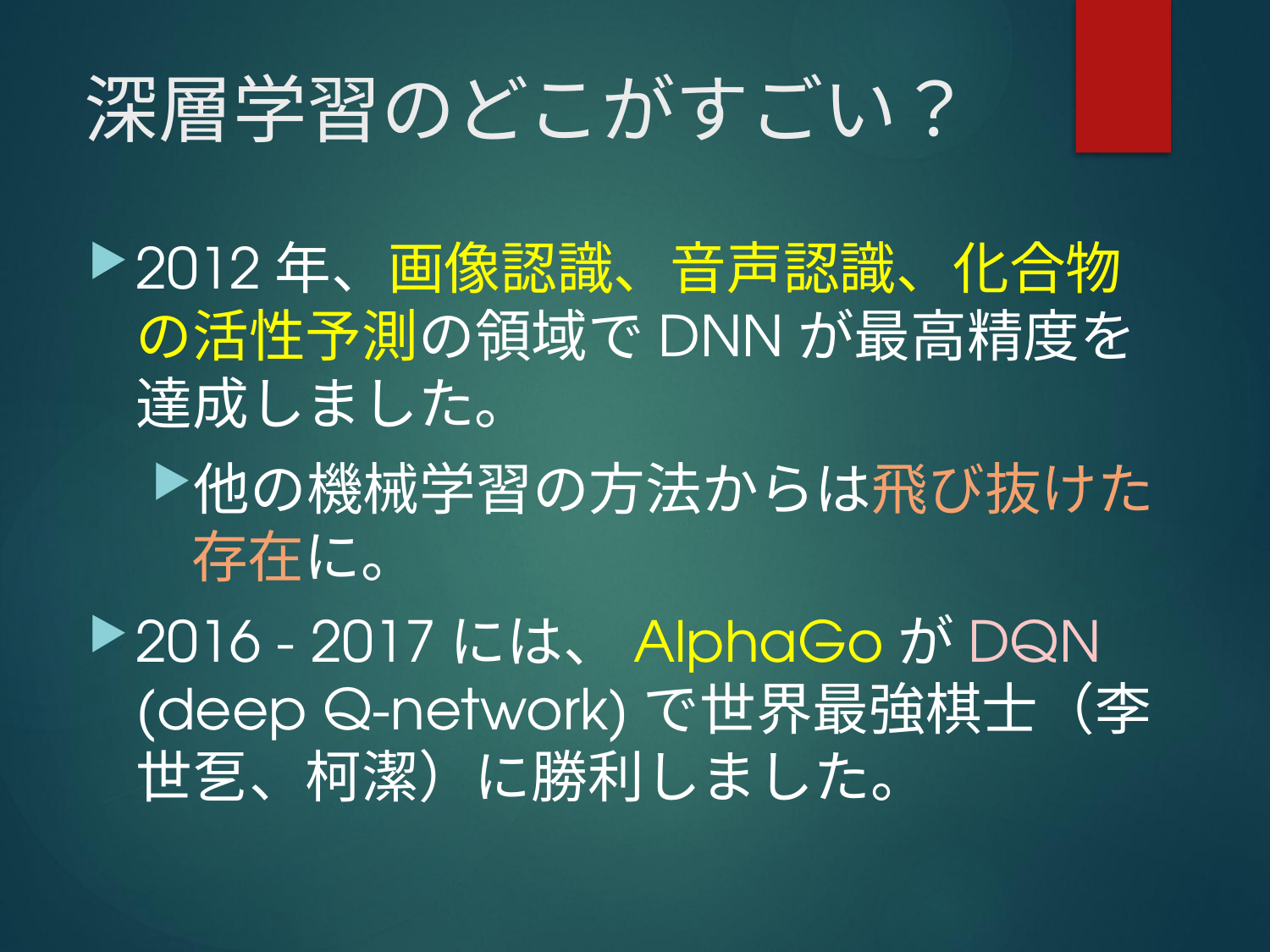

# 深層学習のどこがすごい？
2012年、画像認識、音声認識、化合物の活性予測の領域でDNNが最高精度を達成しました。
他の機械学習の方法からは飛び抜けた存在に。
2016 - 2017には、AlphaGoがDQN (deep Q-network)で世界最強棋士（李世乭、柯潔）に勝利しました。